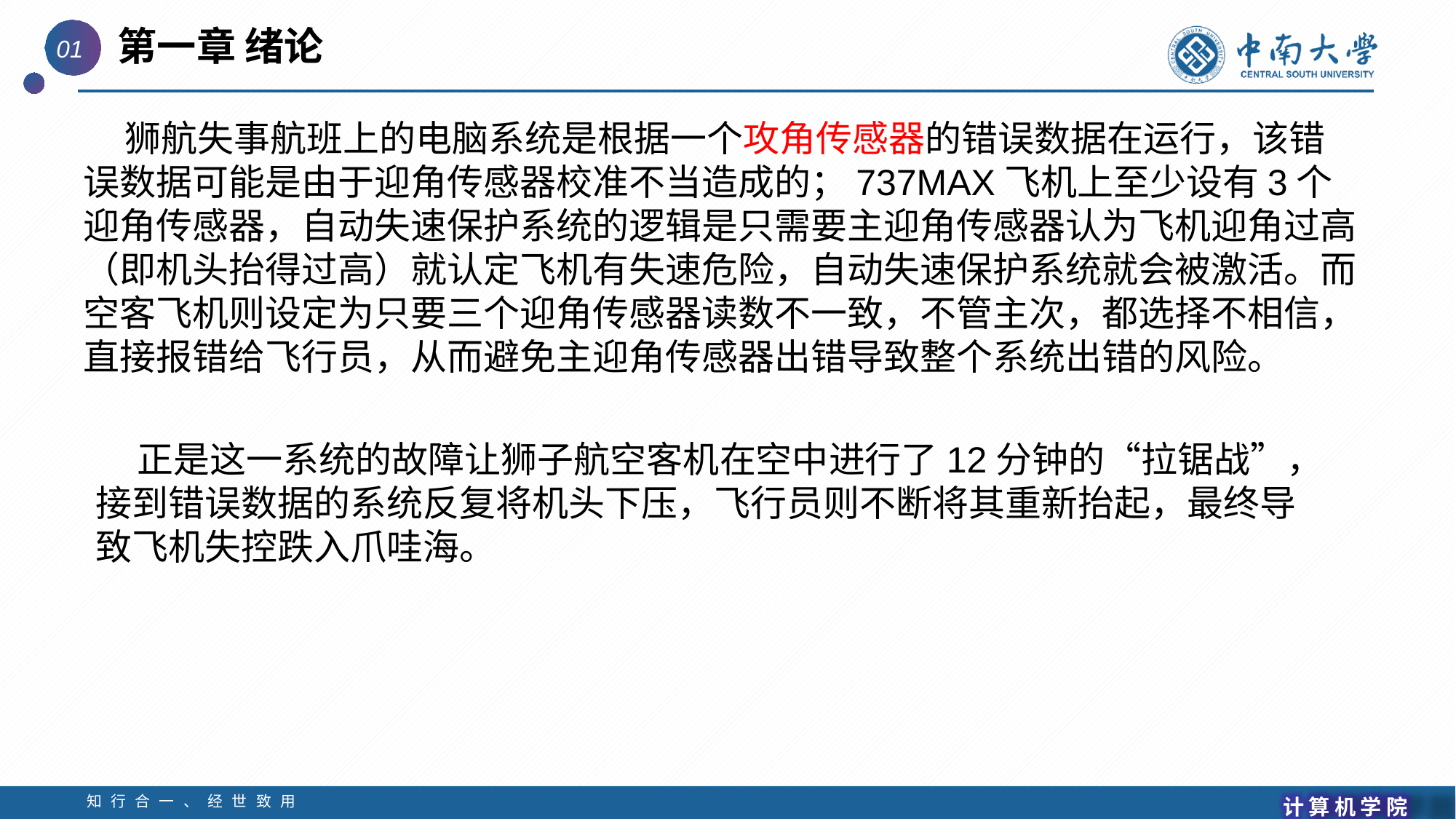

狮航失事航班上的电脑系统是根据一个攻角传感器的错误数据在运行，该错误数据可能是由于迎角传感器校准不当造成的；737MAX飞机上至少设有3个迎角传感器，自动失速保护系统的逻辑是只需要主迎角传感器认为飞机迎角过高（即机头抬得过高）就认定飞机有失速危险，自动失速保护系统就会被激活。而空客飞机则设定为只要三个迎角传感器读数不一致，不管主次，都选择不相信，直接报错给飞行员，从而避免主迎角传感器出错导致整个系统出错的风险。
    正是这一系统的故障让狮子航空客机在空中进行了12分钟的“拉锯战”，接到错误数据的系统反复将机头下压，飞行员则不断将其重新抬起，最终导致飞机失控跌入爪哇海。